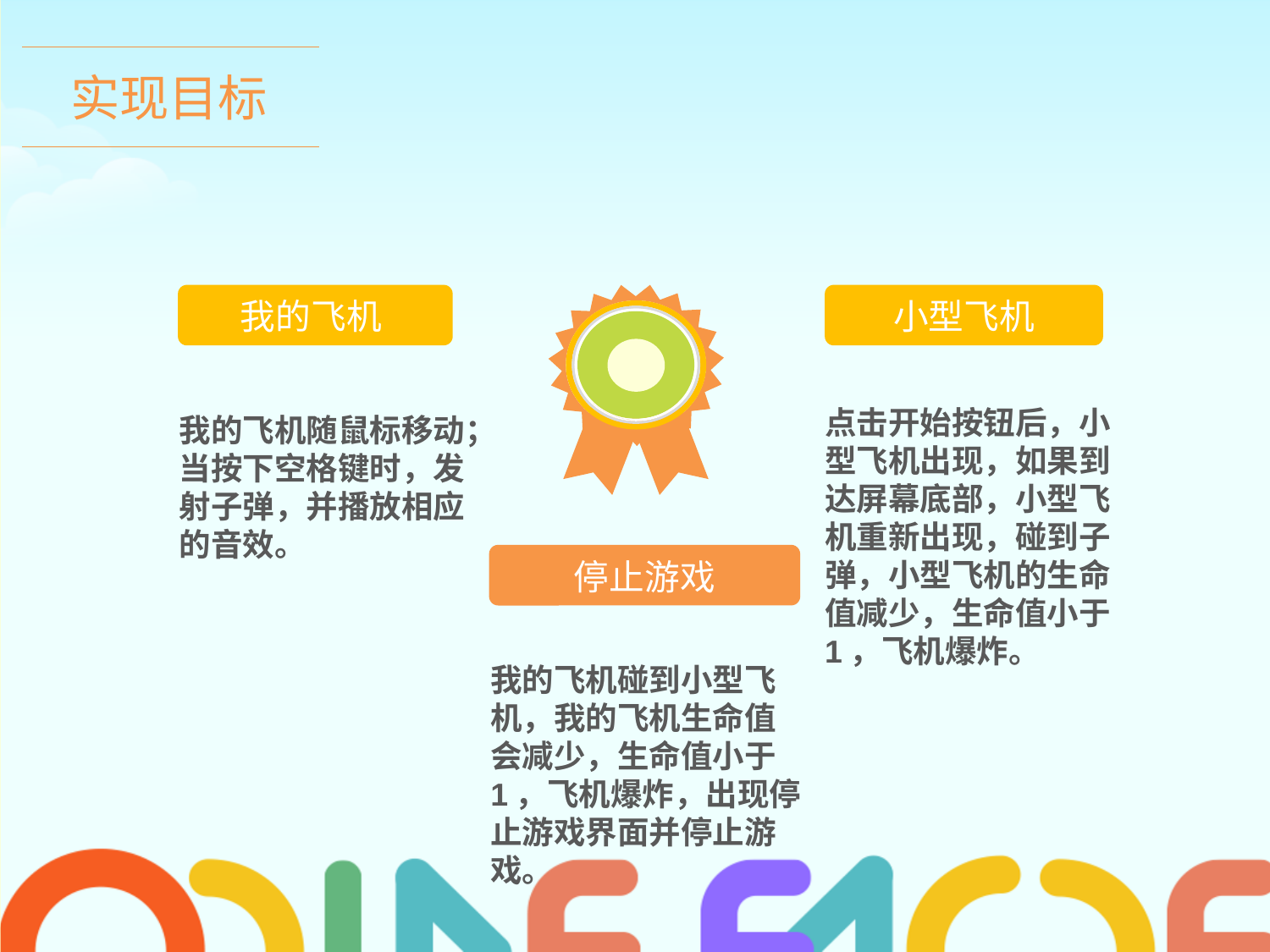

实现目标

小型飞机

我的飞机
点击开始按钮后，小型飞机出现，如果到达屏幕底部，小型飞机重新出现，碰到子弹，小型飞机的生命值减少，生命值小于1，飞机爆炸。
我的飞机随鼠标移动；当按下空格键时，发射子弹，并播放相应的音效。

停止游戏
我的飞机碰到小型飞机，我的飞机生命值会减少，生命值小于1，飞机爆炸，出现停止游戏界面并停止游戏。